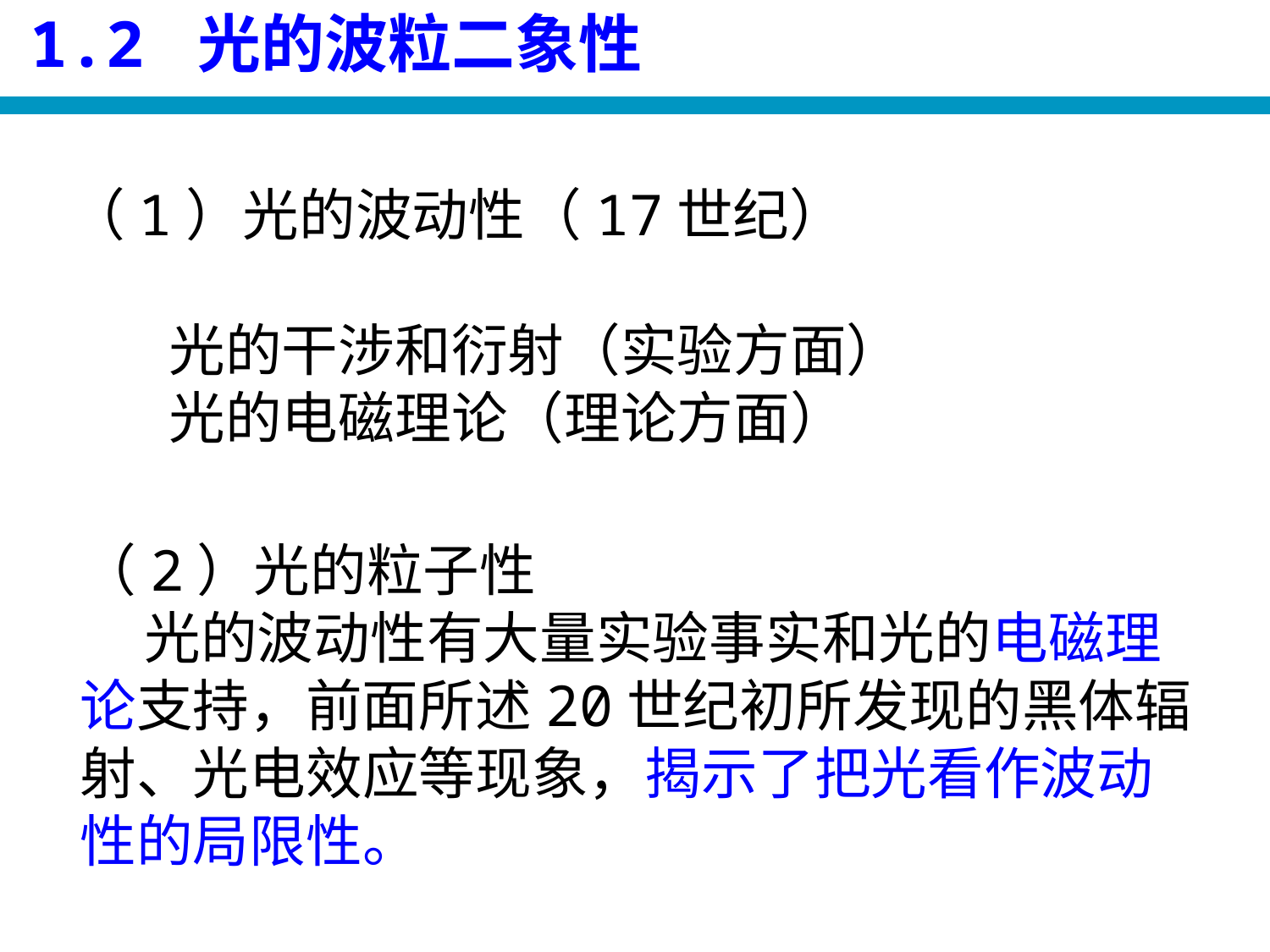

1.2 光的波粒二象性
（1）光的波动性（17世纪）

光的干涉和衍射（实验方面）
光的电磁理论（理论方面）
（2）光的粒子性
    光的波动性有大量实验事实和光的电磁理论支持，前面所述20世纪初所发现的黑体辐射、光电效应等现象，揭示了把光看作波动性的局限性。